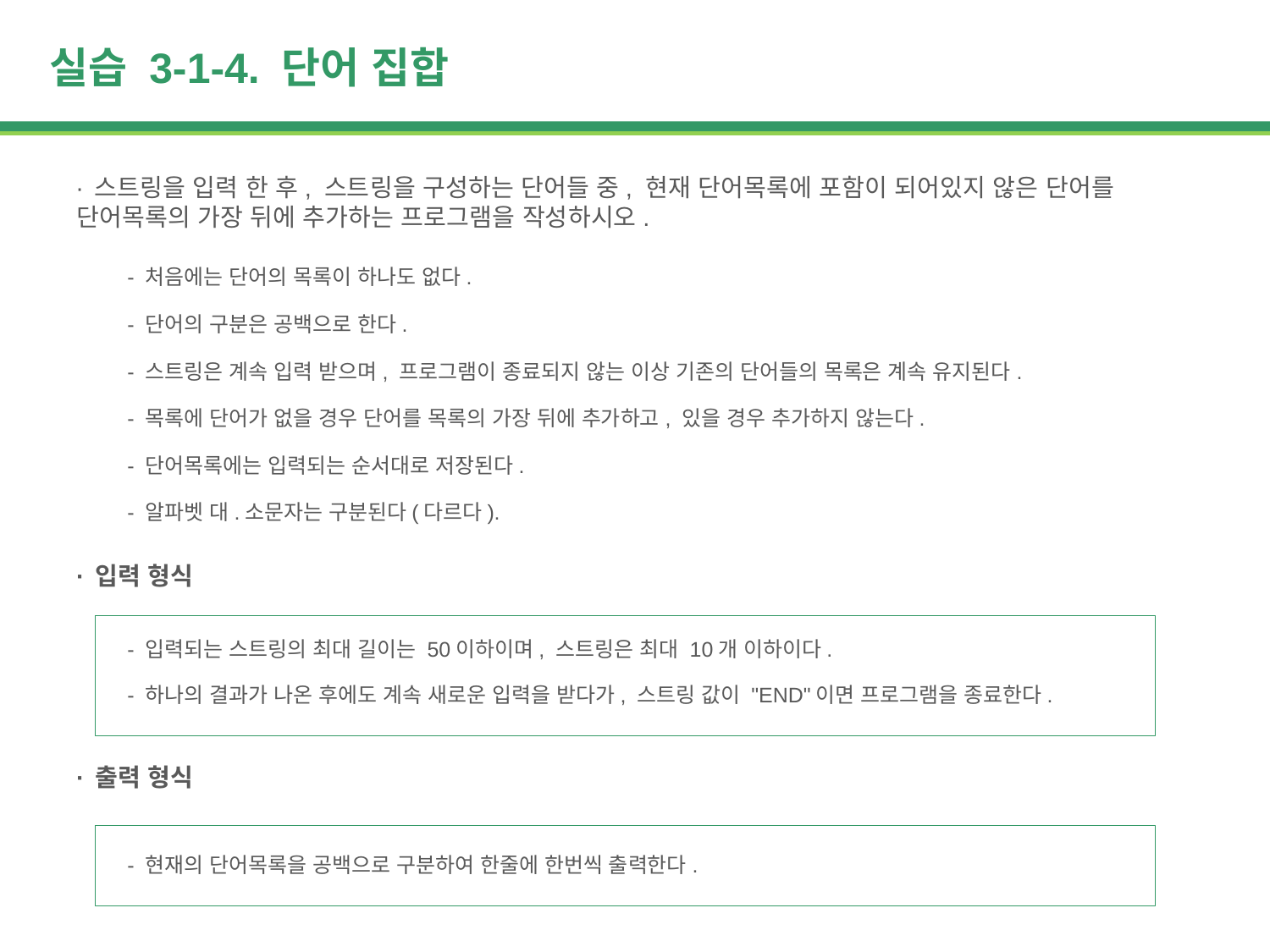

실습 3-1-4. 단어 집합

∙ 스트링을 입력 한 후, 스트링을 구성하는 단어들 중, 현재 단어목록에 포함이 되어있지 않은 단어를 단어목록의 가장 뒤에 추가하는 프로그램을 작성하시오.
- 처음에는 단어의 목록이 하나도 없다.
- 단어의 구분은 공백으로 한다.
- 스트링은 계속 입력 받으며, 프로그램이 종료되지 않는 이상 기존의 단어들의 목록은 계속 유지된다.
- 목록에 단어가 없을 경우 단어를 목록의 가장 뒤에 추가하고, 있을 경우 추가하지 않는다.
- 단어목록에는 입력되는 순서대로 저장된다.
- 알파벳 대.소문자는 구분된다(다르다).
∙ 입력 형식

- 입력되는 스트링의 최대 길이는 50이하이며, 스트링은 최대 10개 이하이다.
- 하나의 결과가 나온 후에도 계속 새로운 입력을 받다가, 스트링 값이 "END"이면 프로그램을 종료한다.
∙ 출력 형식

- 현재의 단어목록을 공백으로 구분하여 한줄에 한번씩 출력한다.